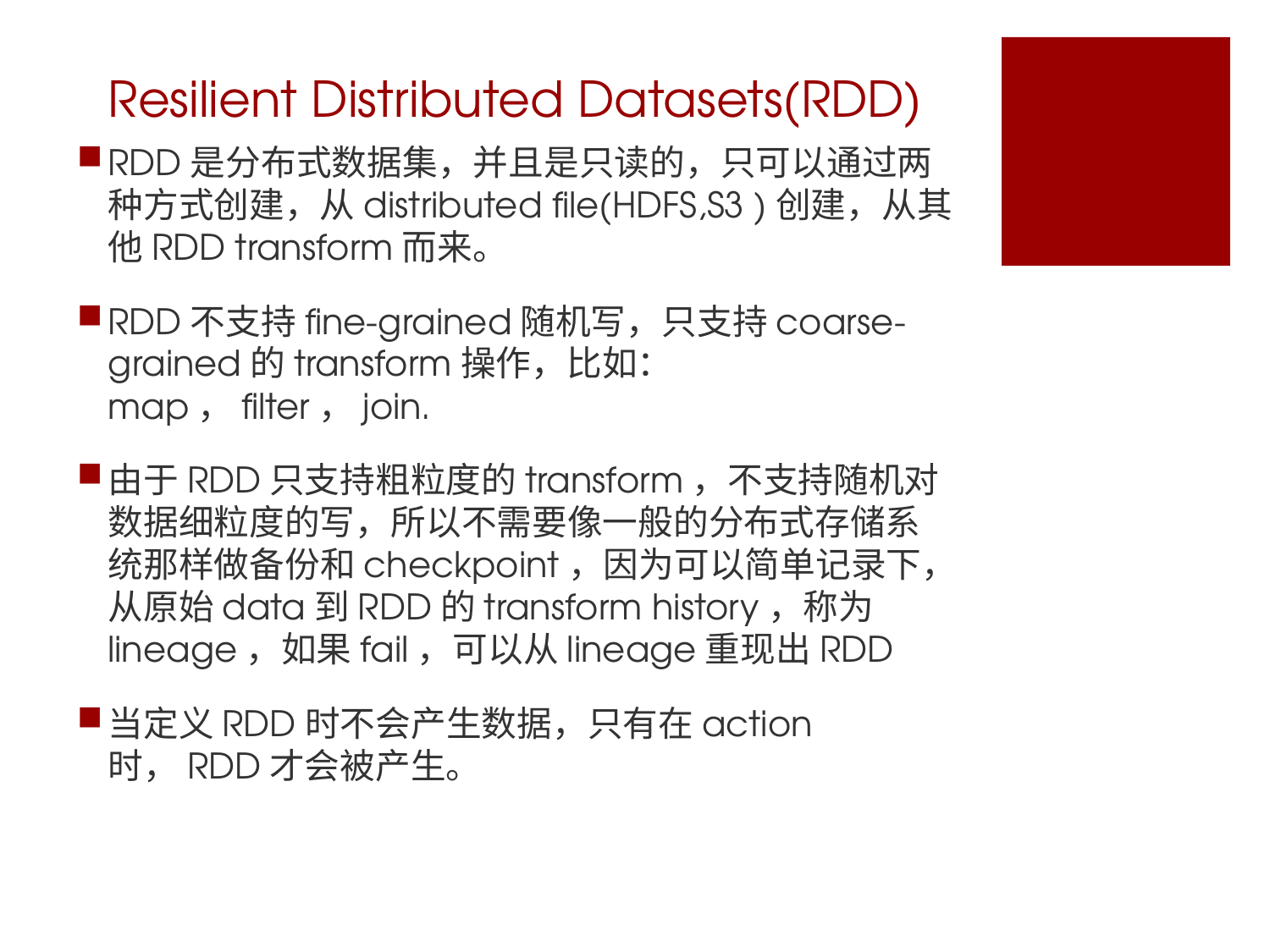

# Resilient Distributed Datasets(RDD)
RDD是分布式数据集，并且是只读的，只可以通过两种方式创建，从distributed file(HDFS,S3 )创建，从其他RDD transform而来。
RDD不支持fine-grained随机写，只支持coarse-grained的transform操作，比如：map，filter，join.
由于RDD只支持粗粒度的transform，不支持随机对数据细粒度的写，所以不需要像一般的分布式存储系统那样做备份和checkpoint，因为可以简单记录下，从原始data到RDD的transform history，称为lineage，如果fail，可以从lineage重现出RDD
当定义RDD时不会产生数据，只有在action时，RDD才会被产生。